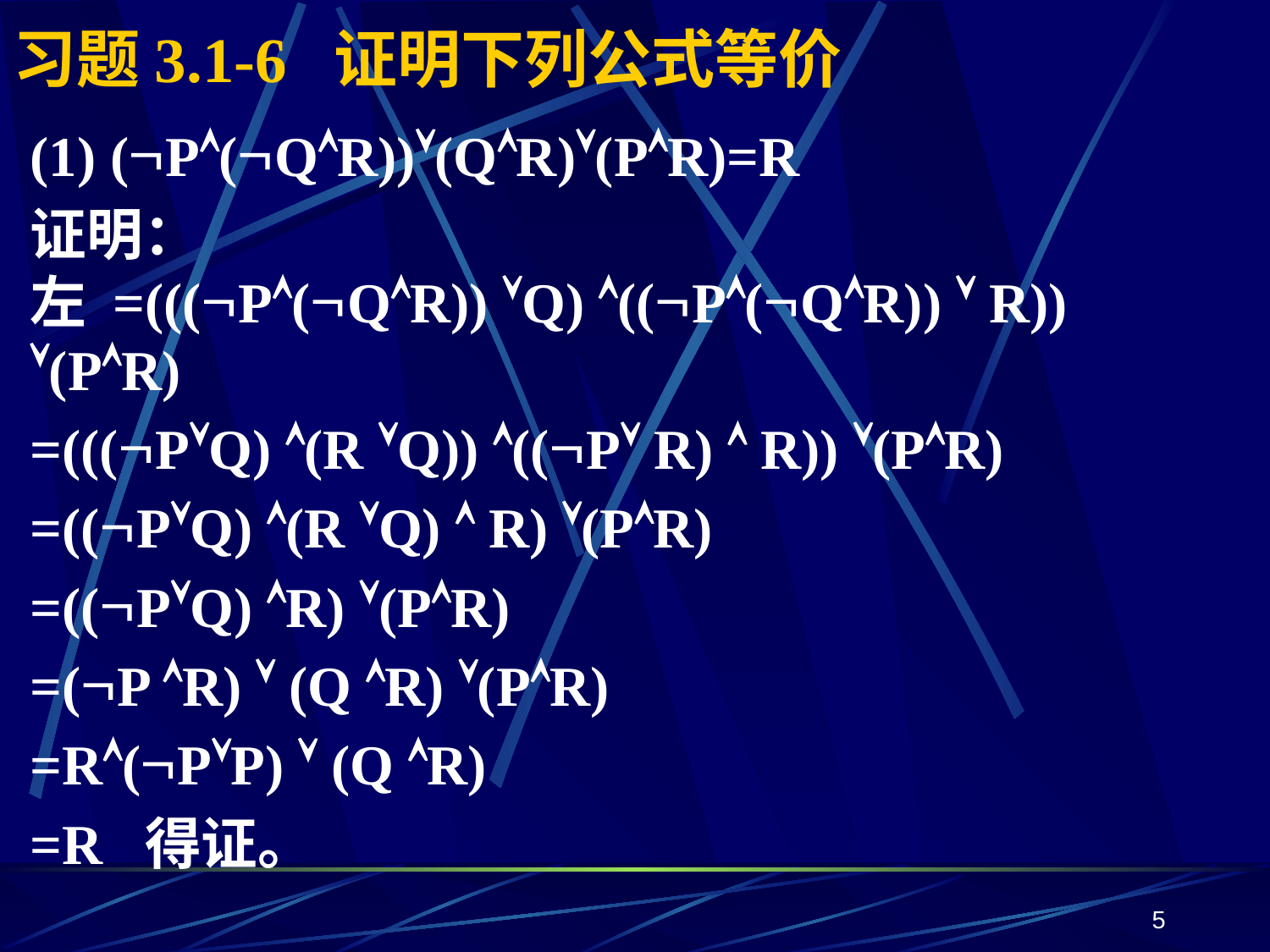

# 习题3.1-6  证明下列公式等价
(1) (¬P∧(¬Q∧R))∨(Q∧R)∨(P∧R)=R
证明：
左 =(((¬P∧(¬Q∧R)) ∨Q) ∧((¬P∧(¬Q∧R)) ∨ R))   ∨(P∧R)
=(((¬P∨Q) ∧(R ∨Q)) ∧((¬P∨ R) ∧ R)) ∨(P∧R)
=((¬P∨Q) ∧(R ∨Q) ∧ R) ∨(P∧R)
=((¬P∨Q) ∧R) ∨(P∧R)
=(¬P ∧R) ∨ (Q ∧R) ∨(P∧R)
=R∧(¬P∨P) ∨ (Q ∧R)
=R  得证。

5